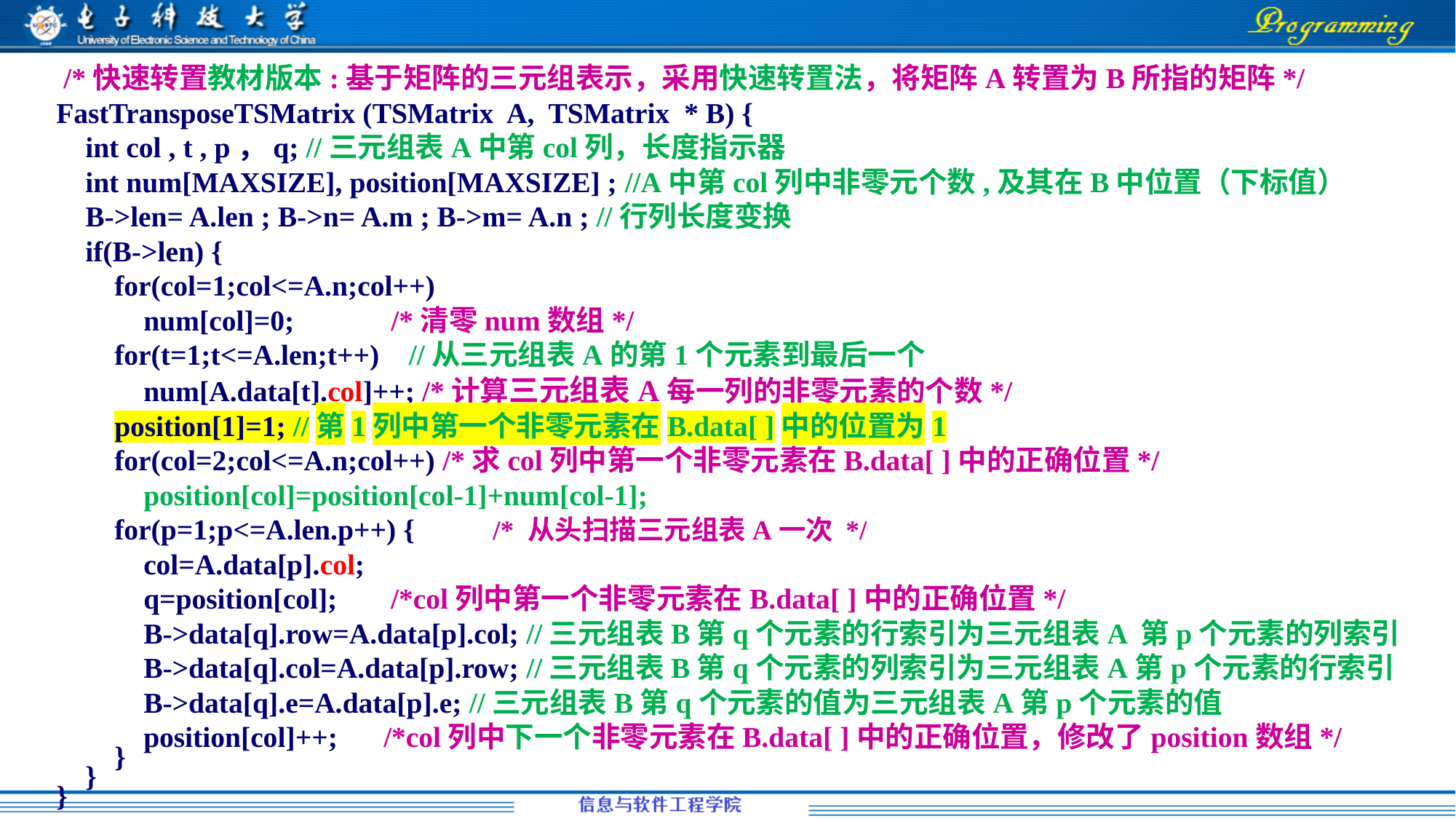

/*快速转置教材版本:基于矩阵的三元组表示，采用快速转置法，将矩阵A转置为B所指的矩阵*/
FastTransposeTSMatrix (TSMatrix  A,  TSMatrix  * B) {
    int col , t , p，q; //三元组表A中第col列，长度指示器
    int num[MAXSIZE], position[MAXSIZE] ; //A中第col列中非零元个数,及其在B中位置（下标值）
    B->len= A.len ; B->n= A.m ; B->m= A.n ; //行列长度变换
    if(B->len) {
        for(col=1;col<=A.n;col++)
            num[col]=0; 	 /*清零num数组*/
        for(t=1;t<=A.len;t++)    //从三元组表A的第1个元素到最后一个
            num[A.data[t].col]++; /*计算三元组表A每一列的非零元素的个数*/
        position[1]=1; //第1列中第一个非零元素在B.data[ ]中的位置为1
        for(col=2;col<=A.n;col++) /*求col列中第一个非零元素在B.data[ ]中的正确位置*/
            position[col]=position[col-1]+num[col-1];
        for(p=1;p<=A.len.p++) {	/* 从头扫描三元组表A一次 */
            col=A.data[p].col;
            q=position[col]; 	 /*col列中第一个非零元素在B.data[ ]中的正确位置*/
            B->data[q].row=A.data[p].col; //三元组表B第q个元素的行索引为三元组表A 第p个元素的列索引
            B->data[q].col=A.data[p].row; //三元组表B第q个元素的列索引为三元组表A第p个元素的行索引
            B->data[q].e=A.data[p].e; //三元组表B第q个元素的值为三元组表A第p个元素的值
            position[col]++; 	/*col列中下一个非零元素在B.data[ ]中的正确位置，修改了position数组*/
        }
    }
}